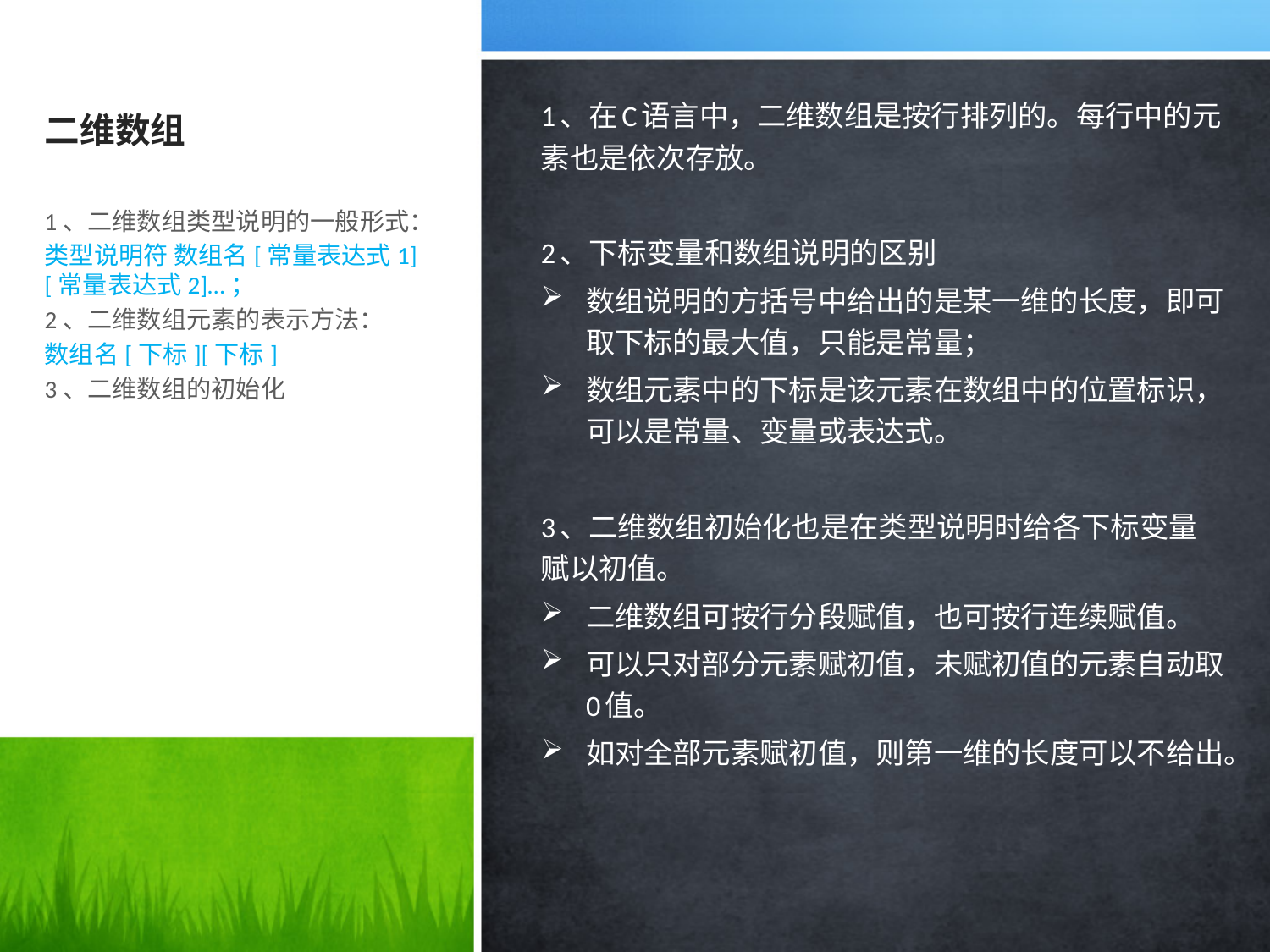

# 二维数组
1、在C语言中，二维数组是按行排列的。每行中的元素也是依次存放。

2、下标变量和数组说明的区别
数组说明的方括号中给出的是某一维的长度，即可取下标的最大值，只能是常量；
数组元素中的下标是该元素在数组中的位置标识，可以是常量、变量或表达式。

3、二维数组初始化也是在类型说明时给各下标变量赋以初值。
二维数组可按行分段赋值，也可按行连续赋值。
可以只对部分元素赋初值，未赋初值的元素自动取0值。
如对全部元素赋初值，则第一维的长度可以不给出。

1、二维数组类型说明的一般形式：
类型说明符 数组名[常量表达式1][常量表达式2]…；
2、二维数组元素的表示方法：
数组名[下标][下标]
3、二维数组的初始化